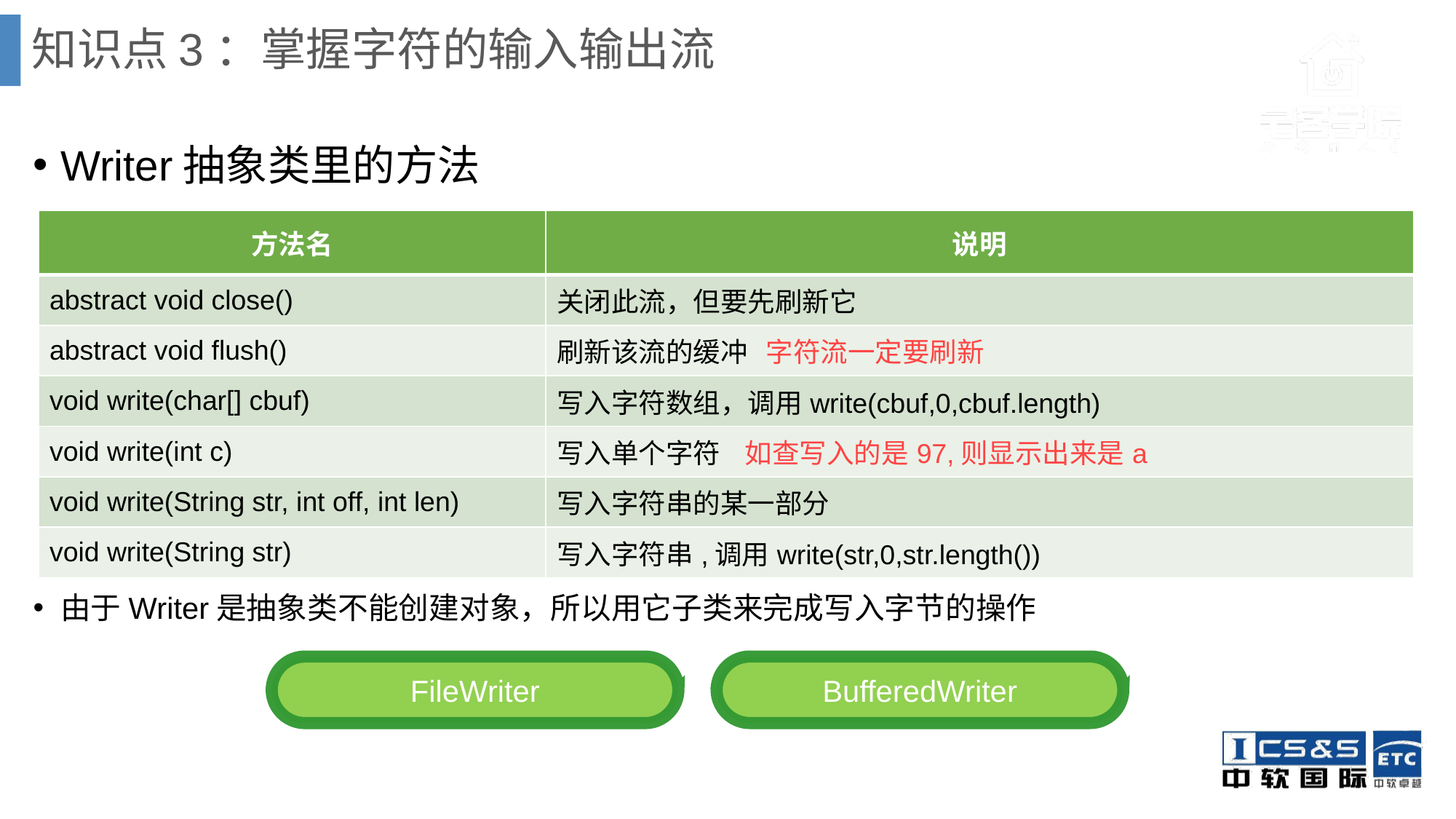

# 知识点3：掌握字符的输入输出流
Writer抽象类里的方法

由于Writer是抽象类不能创建对象，所以用它子类来完成写入字节的操作

| 方法名 | 说明 |
| --- | --- |
| abstract void close() | 关闭此流，但要先刷新它 |
| abstract void flush() | 刷新该流的缓冲 字符流一定要刷新 |
| void write(char[] cbuf) | 写入字符数组，调用write(cbuf,0,cbuf.length) |
| void write(int c) | 写入单个字符 如查写入的是97,则显示出来是a |
| void write(String str, int off, int len) | 写入字符串的某一部分 |
| void write(String str) | 写入字符串,调用write(str,0,str.length()) |
BufferedWriter
FileWriter